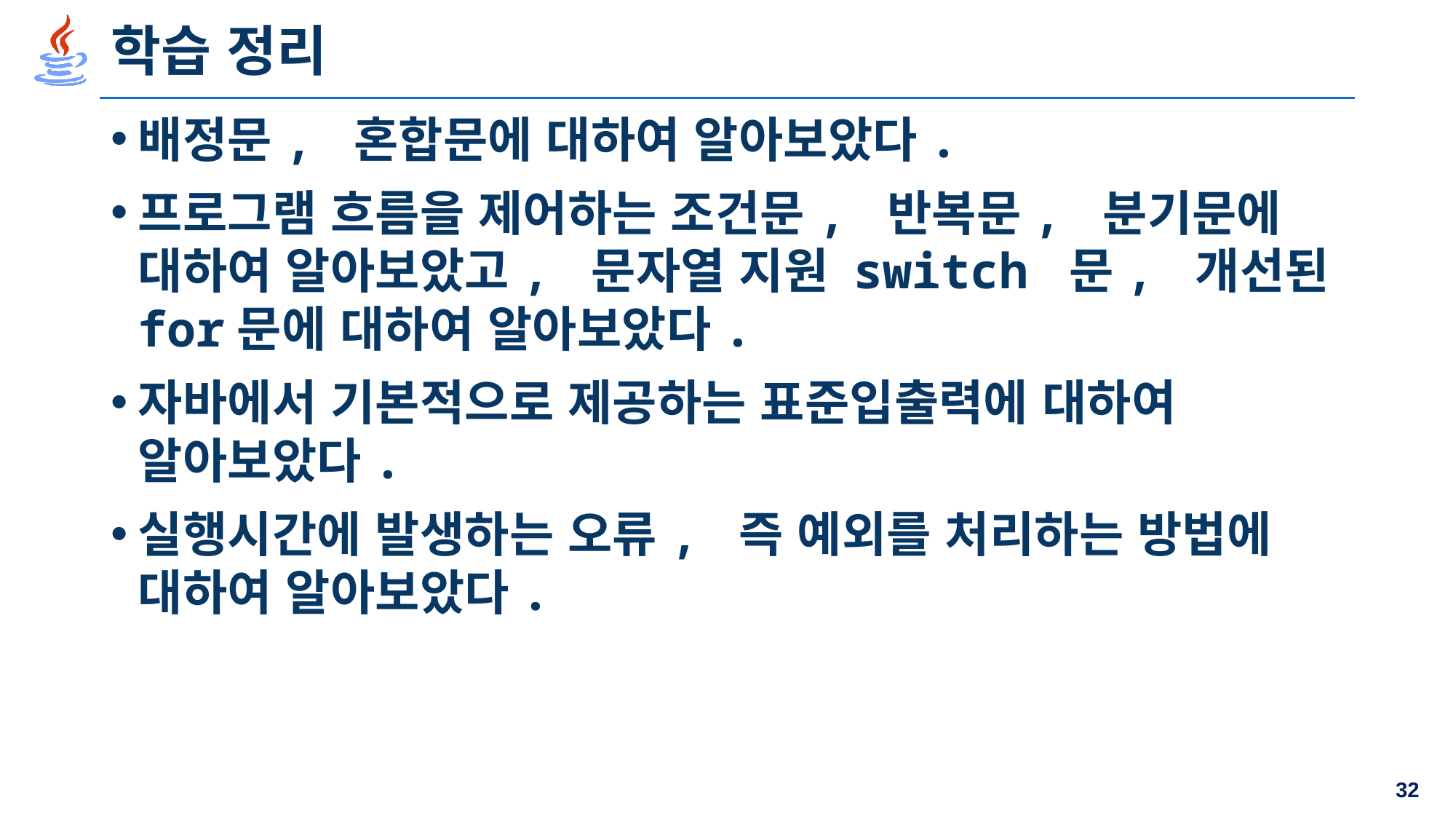

# 학습 정리
배정문, 혼합문에 대하여 알아보았다.
프로그램 흐름을 제어하는 조건문, 반복문, 분기문에 대하여 알아보았고, 문자열 지원 switch 문, 개선된 for문에 대하여 알아보았다.
자바에서 기본적으로 제공하는 표준입출력에 대하여 알아보았다.
실행시간에 발생하는 오류, 즉 예외를 처리하는 방법에 대하여 알아보았다.

32